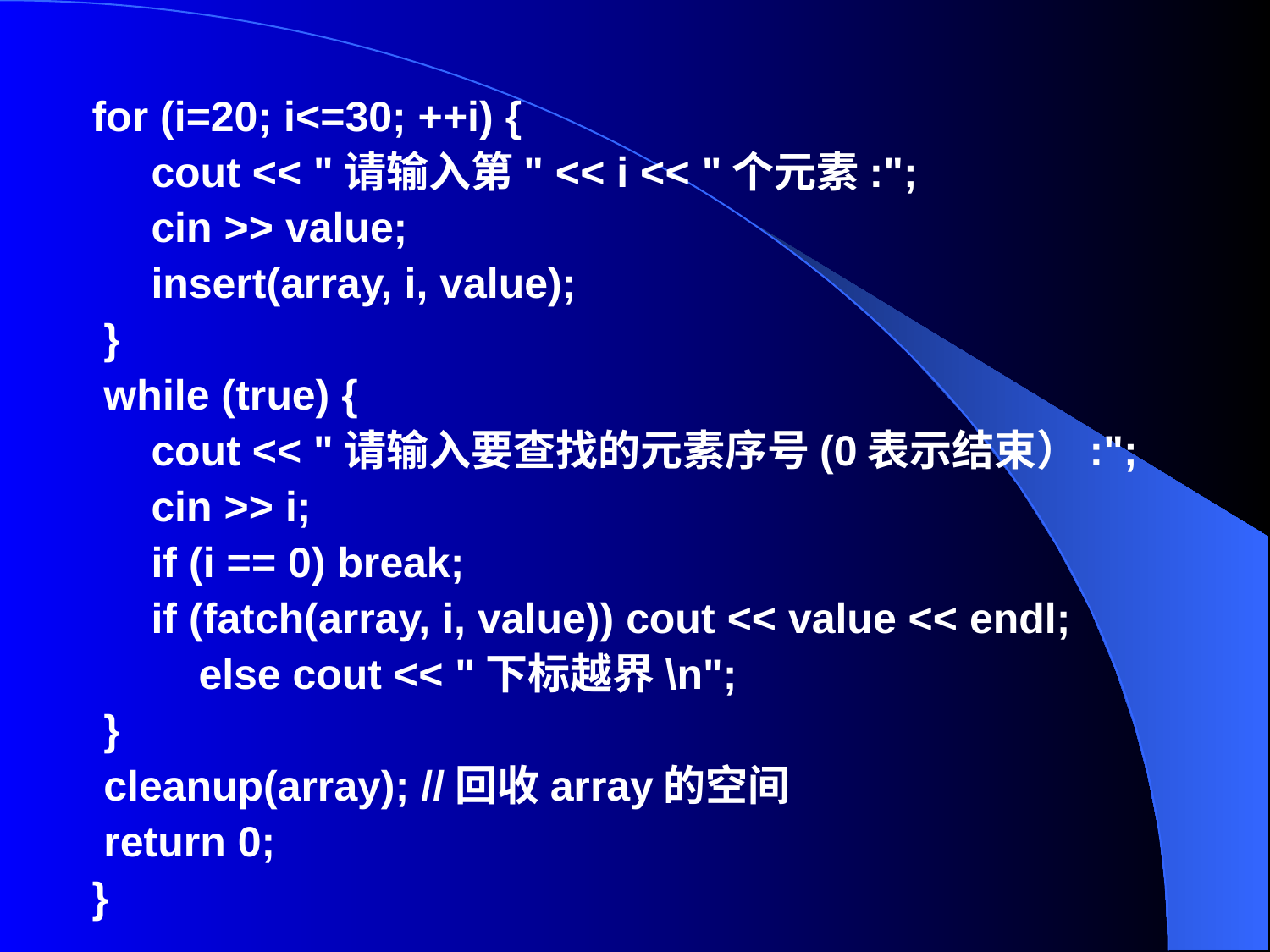

for (i=20; i<=30; ++i) {
     cout << "请输入第" << i << "个元素:";
     cin >> value;
     insert(array, i, value);
 }
 while (true) {
     cout << "请输入要查找的元素序号(0表示结束）:";
     cin >> i;
     if (i == 0) break;
     if (fatch(array, i, value)) cout << value << endl;
         else cout << "下标越界\n";
 }
 cleanup(array); //回收array的空间
 return 0;
}